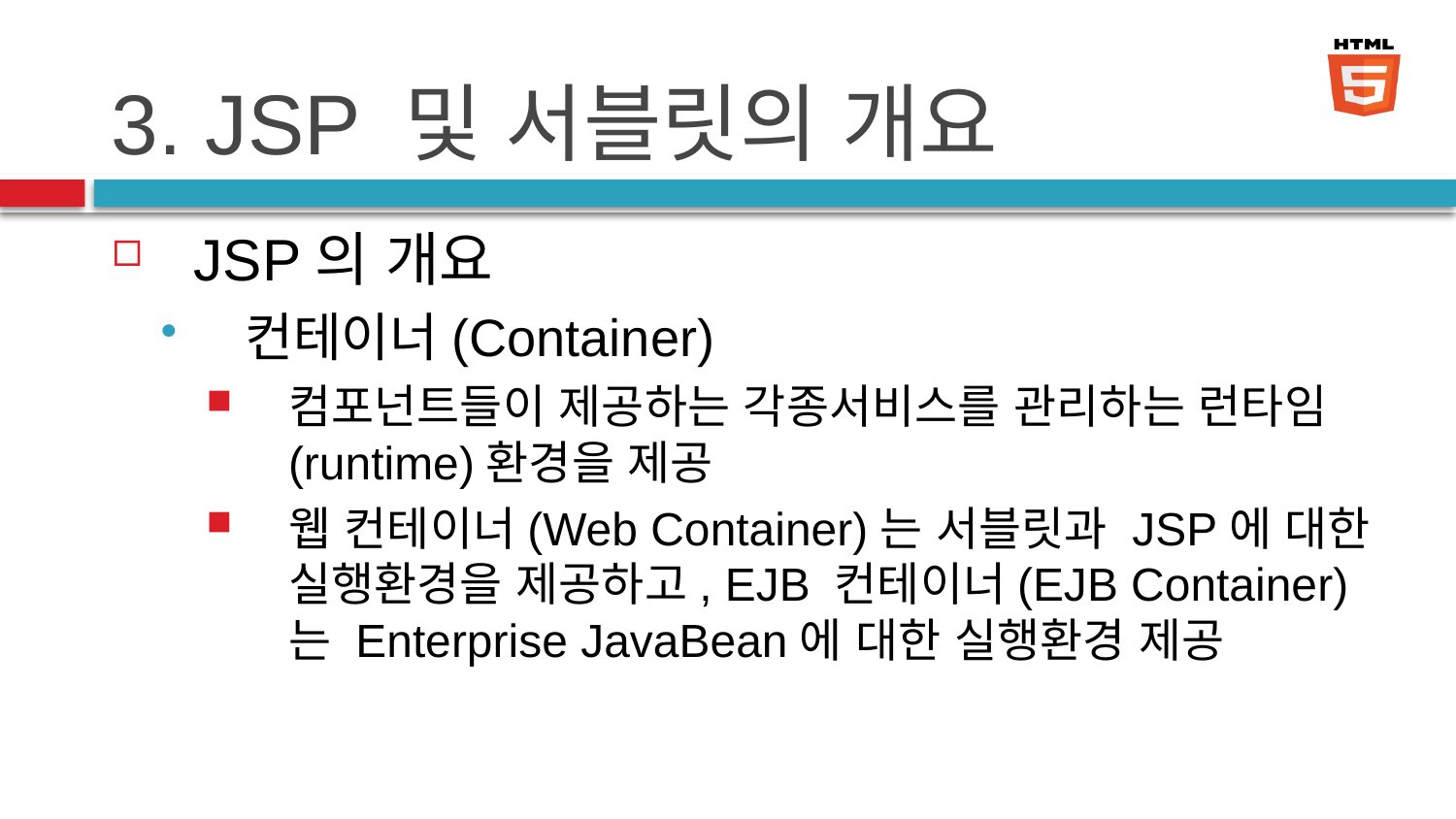

# 3. JSP 및 서블릿의 개요
JSP의 개요
컨테이너(Container)
컴포넌트들이 제공하는 각종서비스를 관리하는 런타임(runtime)환경을 제공
웹 컨테이너(Web Container)는 서블릿과 JSP에 대한 실행환경을 제공하고, EJB 컨테이너(EJB Container)는 Enterprise JavaBean에 대한 실행환경 제공